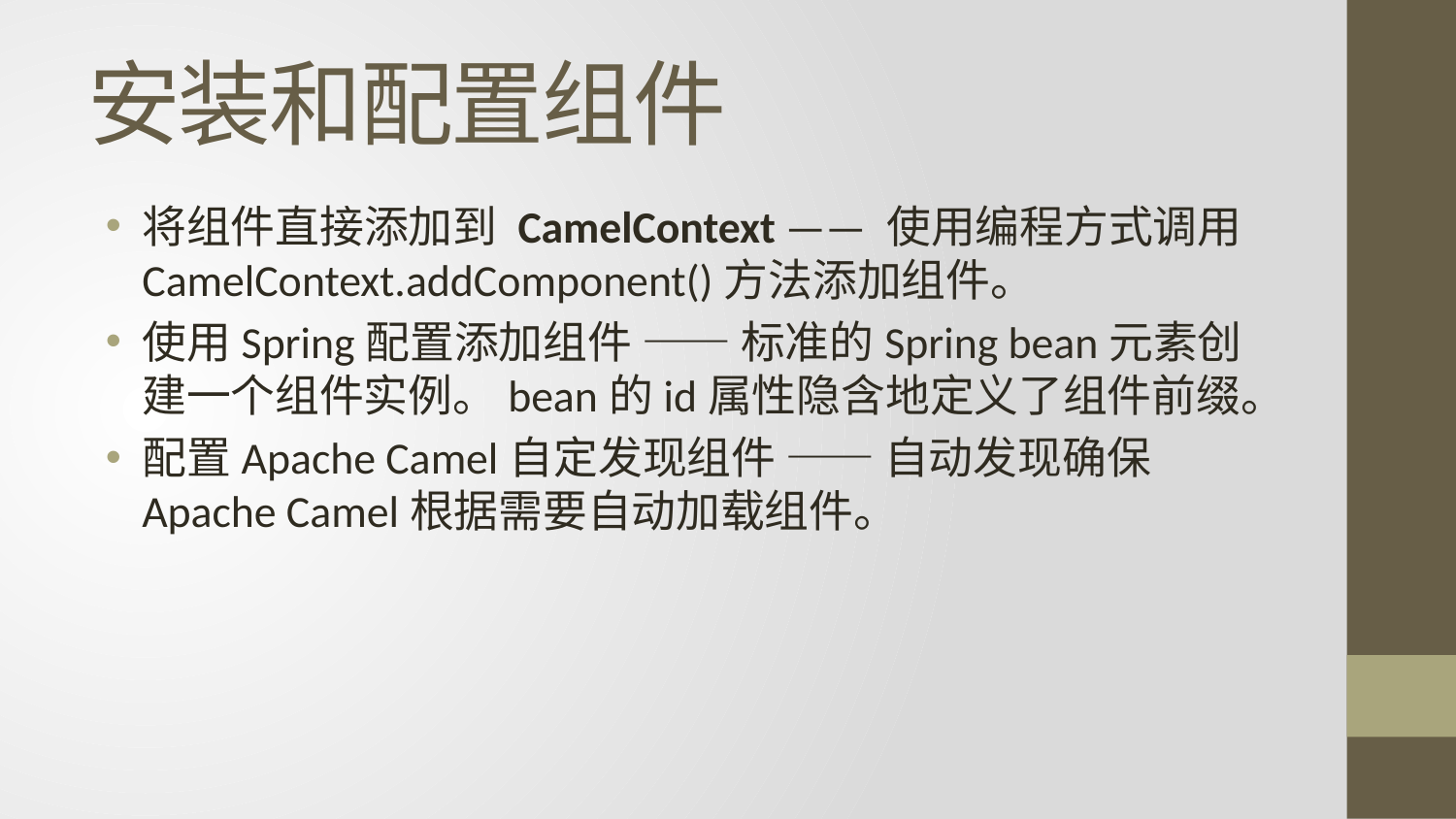

# 安装和配置组件
将组件直接添加到 CamelContext —— 使用编程方式调用CamelContext.addComponent()方法添加组件。
使用Spring配置添加组件 —— 标准的Spring bean元素创建一个组件实例。bean的id属性隐含地定义了组件前缀。
配置Apache Camel自定发现组件 —— 自动发现确保Apache Camel根据需要自动加载组件。